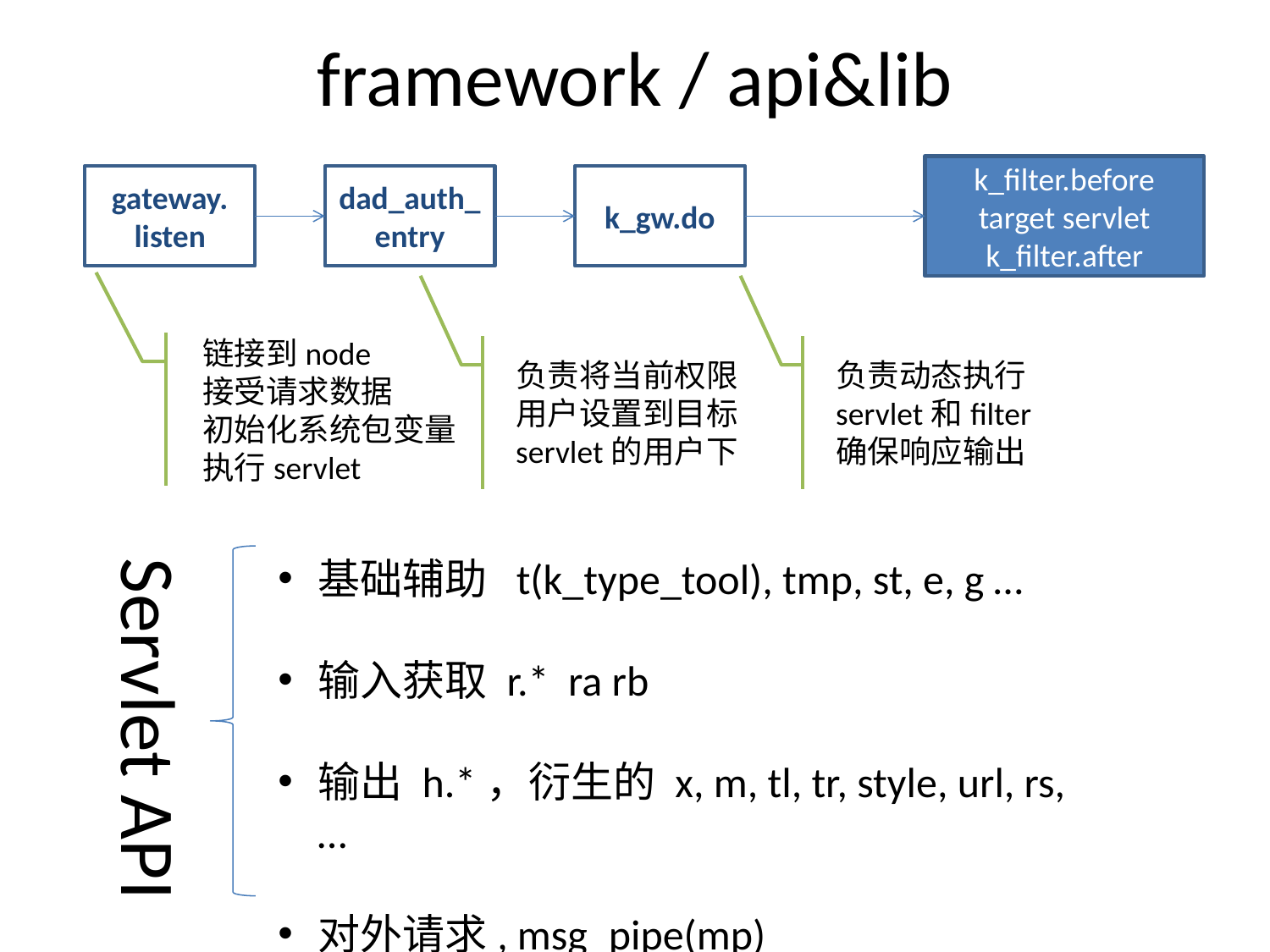

# framework / api&lib
k_filter.before
target servlet
k_filter.after
gateway.
listen
dad_auth_entry
k_gw.do
链接到node
接受请求数据
初始化系统包变量
执行servlet
负责将当前权限用户设置到目标servlet的用户下
负责动态执行
servlet和filter
确保响应输出
Servlet API

基础辅助  t(k_type_tool), tmp, st, e, g …

输入获取 r.*  ra rb

输出 h.*，衍生的 x, m, tl, tr, style, url, rs, …

对外请求, msg_pipe(mp)